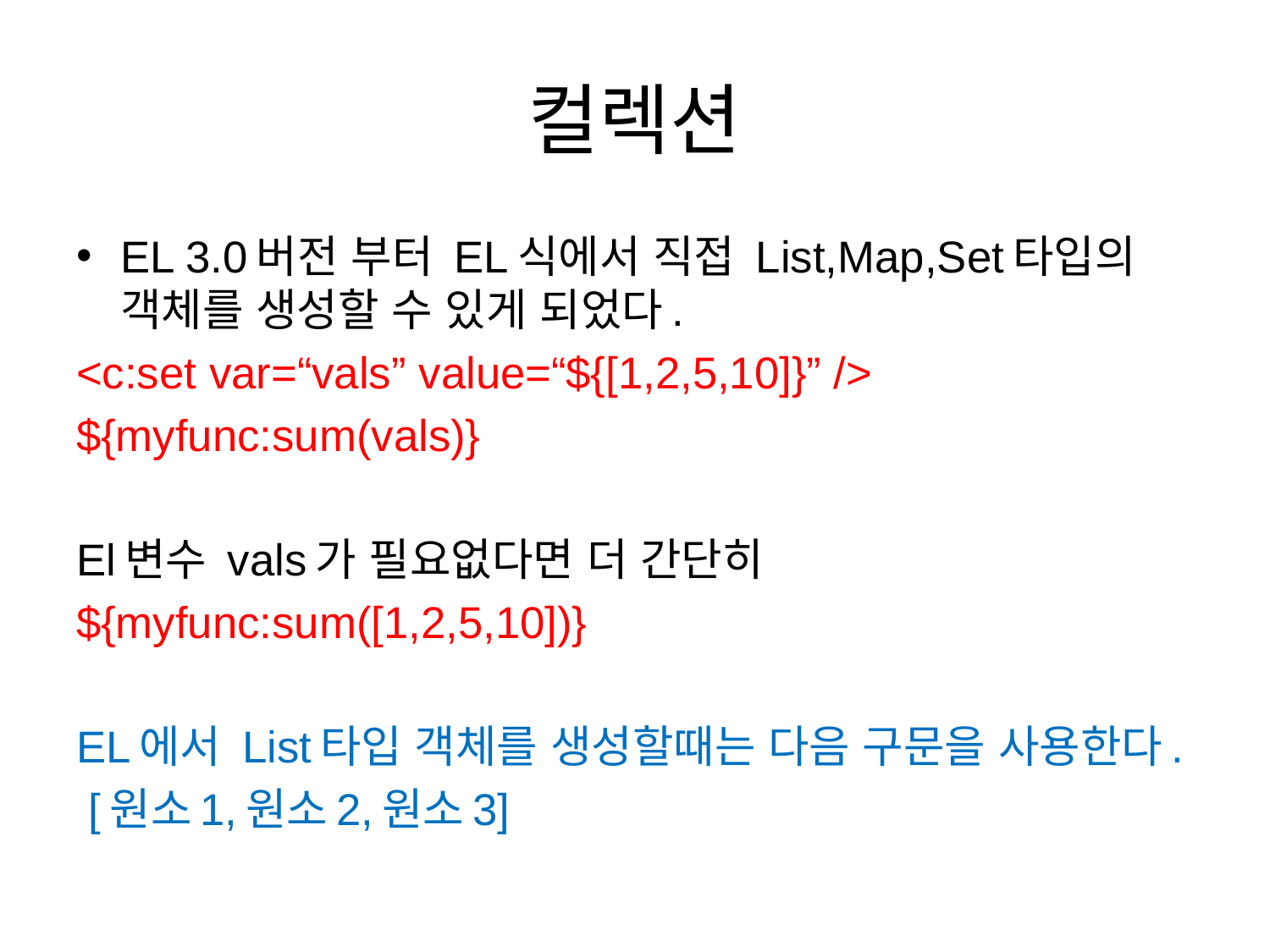

# 컬렉션
EL 3.0버전 부터 EL식에서 직접 List,Map,Set타입의 객체를 생성할 수 있게 되었다.
<c:set var=“vals” value=“${[1,2,5,10]}” />
${myfunc:sum(vals)}

El변수 vals가 필요없다면 더 간단히
${myfunc:sum([1,2,5,10])}

EL에서 List타입 객체를 생성할때는 다음 구문을 사용한다.
 [원소1,원소2,원소3]